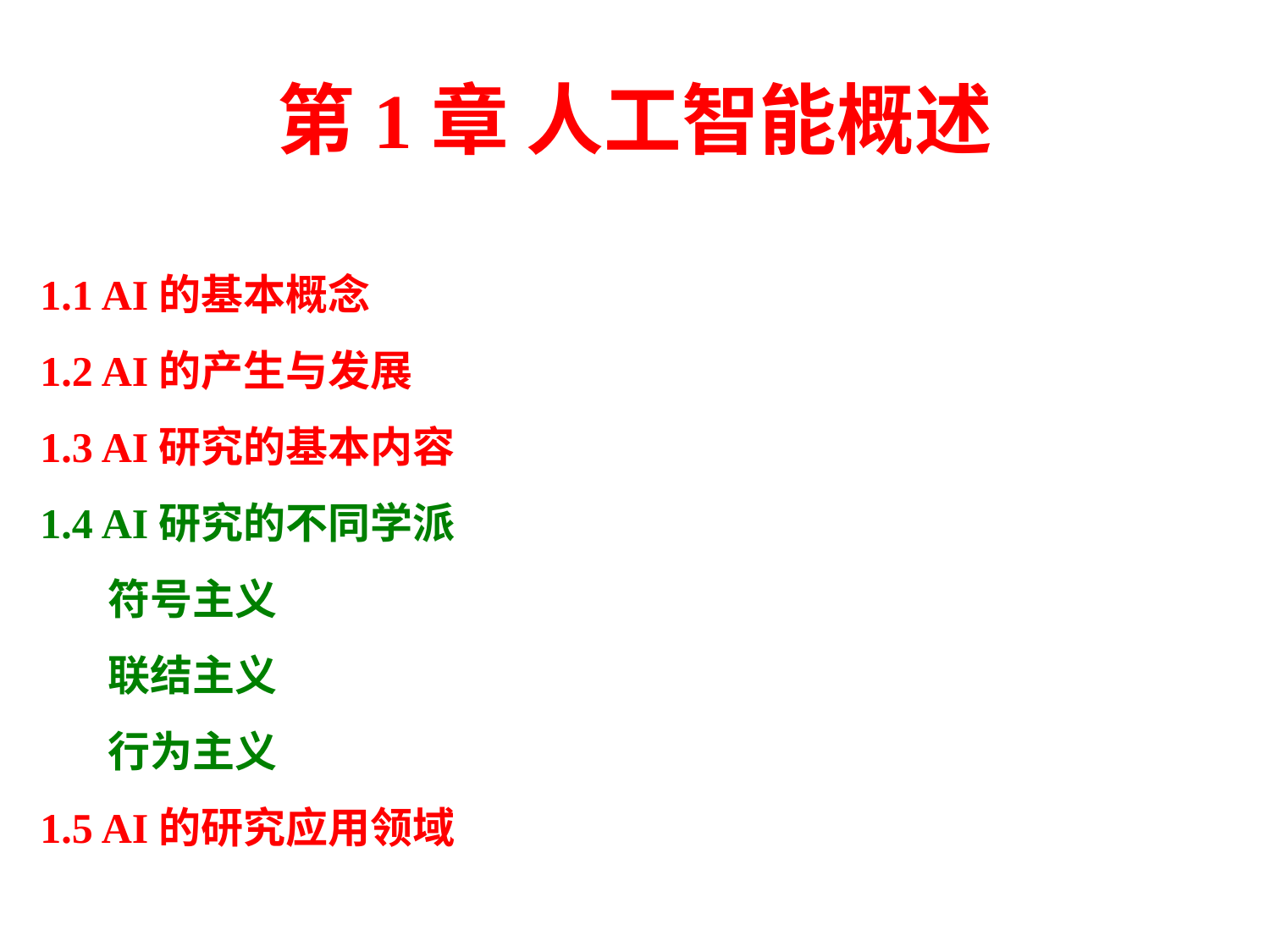

# 第1章 人工智能概述
1.1 AI的基本概念
1.2 AI的产生与发展
1.3 AI研究的基本内容
1.4 AI研究的不同学派
      符号主义
      联结主义
      行为主义
1.5 AI的研究应用领域
28